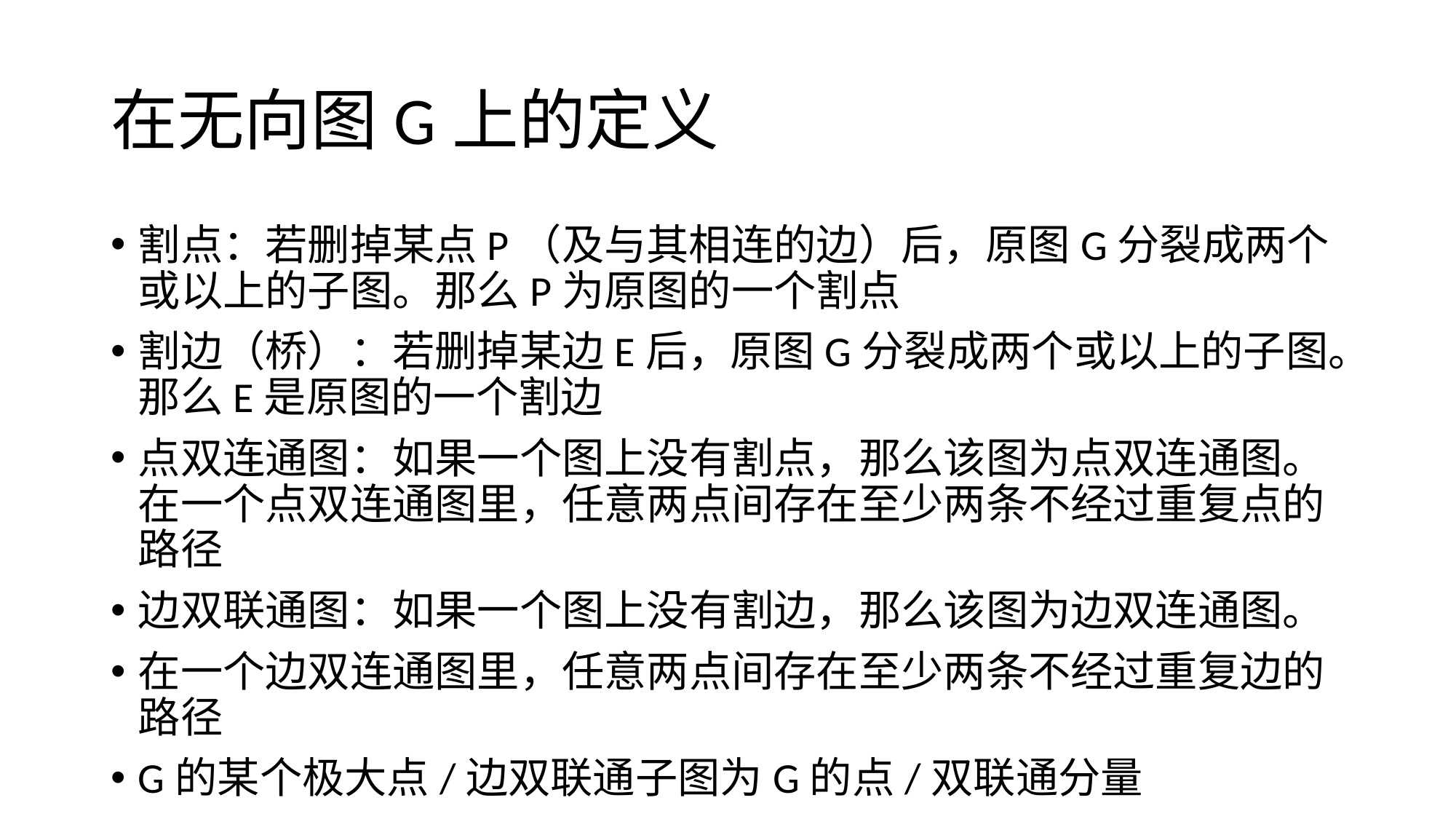

# 在无向图G上的定义
割点：若删掉某点P（及与其相连的边）后，原图G分裂成两个或以上的子图。那么P为原图的一个割点
割边（桥）：若删掉某边E后，原图G分裂成两个或以上的子图。那么E是原图的一个割边
点双连通图：如果一个图上没有割点，那么该图为点双连通图。在一个点双连通图里，任意两点间存在至少两条不经过重复点的路径
边双联通图：如果一个图上没有割边，那么该图为边双连通图。
在一个边双连通图里，任意两点间存在至少两条不经过重复边的路径
G的某个极大点/边双联通子图为G的点/双联通分量